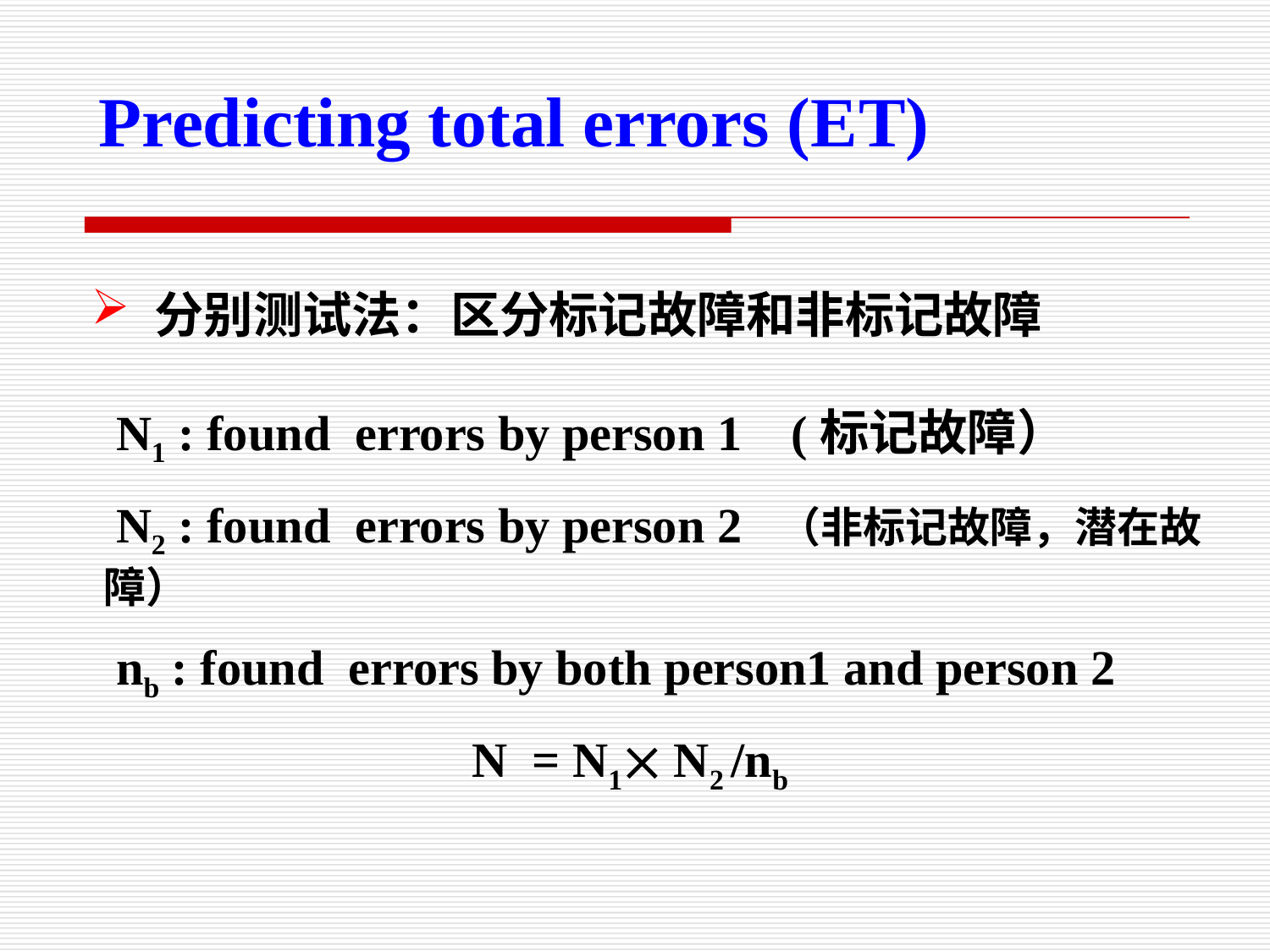

Predicting total errors (ET)
分别测试法：区分标记故障和非标记故障
 N1 : found  errors by person 1    (标记故障）
 N2 : found  errors by person 2  （非标记故障，潜在故障）
 nb : found  errors by both person1 and person 2
                              N  = N1× N2 /nb